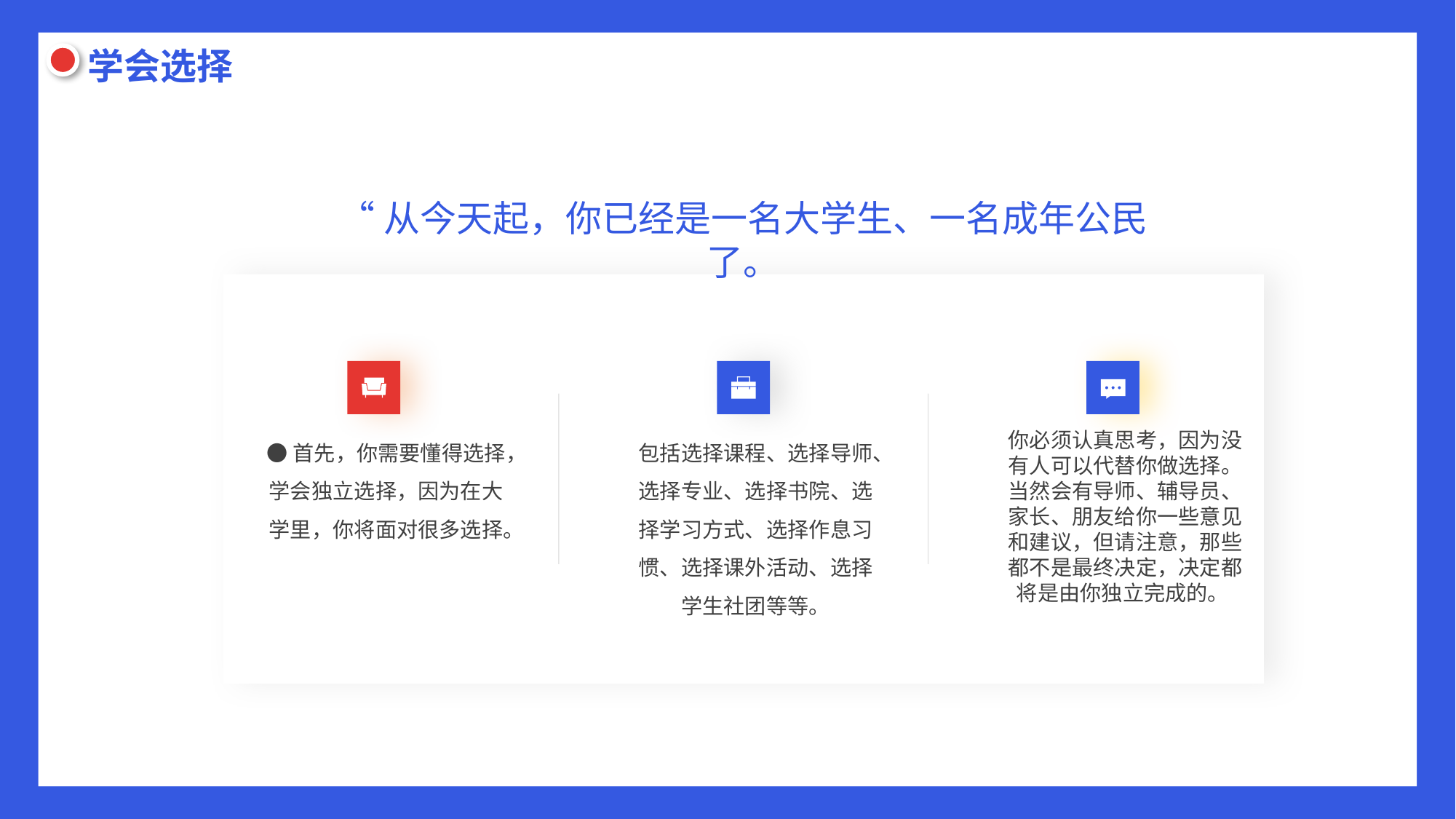

学会选择

“从今天起，你已经是一名大学生、一名成年公民了。

●首先，你需要懂得选择，学会独立选择，因为在大学里，你将面对很多选择。

包括选择课程、选择导师、选择专业、选择书院、选择学习方式、选择作息习惯、选择课外活动、选择学生社团等等。

你必须认真思考，因为没有人可以代替你做选择。当然会有导师、辅导员、家长、朋友给你一些意见和建议，但请注意，那些都不是最终决定，决定都将是由你独立完成的。